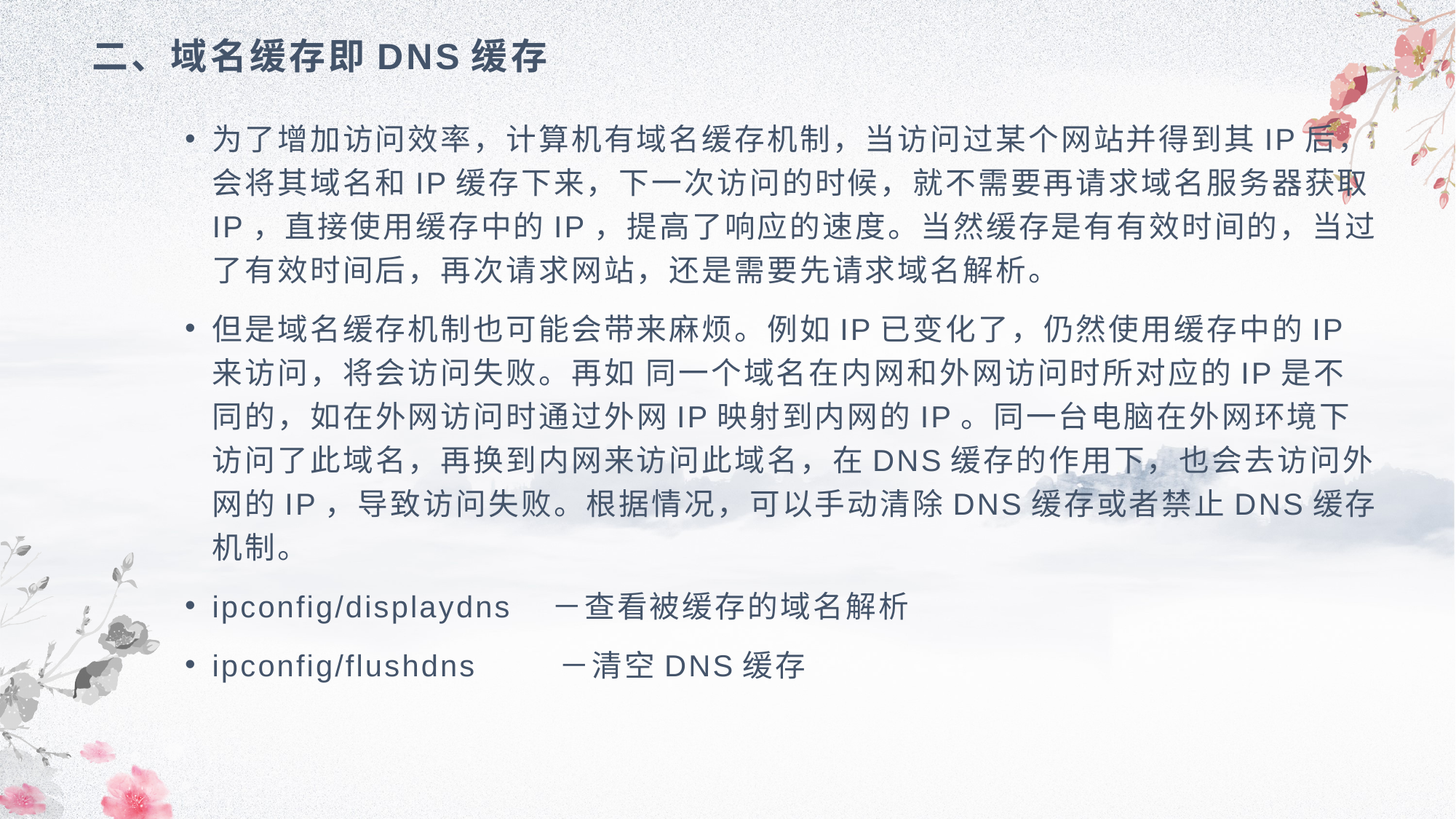

# 二、域名缓存即DNS缓存
为了增加访问效率，计算机有域名缓存机制，当访问过某个网站并得到其IP后，会将其域名和IP缓存下来，下一次访问的时候，就不需要再请求域名服务器获取IP，直接使用缓存中的IP，提高了响应的速度。当然缓存是有有效时间的，当过了有效时间后，再次请求网站，还是需要先请求域名解析。
但是域名缓存机制也可能会带来麻烦。例如IP已变化了，仍然使用缓存中的IP来访问，将会访问失败。再如 同一个域名在内网和外网访问时所对应的IP是不同的，如在外网访问时通过外网IP映射到内网的IP。同一台电脑在外网环境下访问了此域名，再换到内网来访问此域名，在DNS缓存的作用下，也会去访问外网的IP，导致访问失败。根据情况，可以手动清除DNS缓存或者禁止DNS缓存机制。
ipconfig/displaydns   －查看被缓存的域名解析
ipconfig/flushdns       －清空DNS缓存